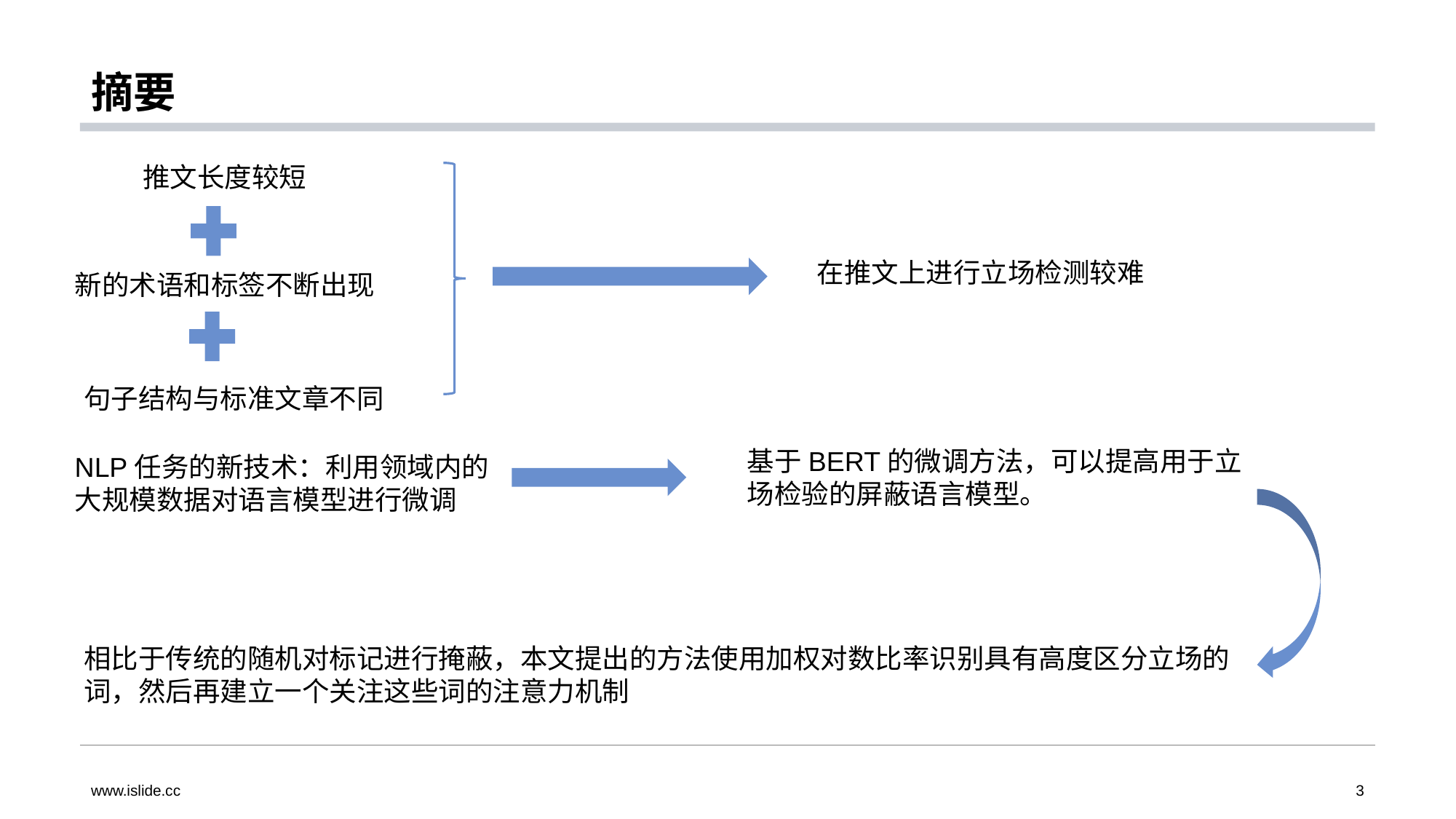

# 摘要
推文长度较短

在推文上进行立场检测较难

新的术语和标签不断出现

句子结构与标准文章不同
基于BERT的微调方法，可以提高用于立场检验的屏蔽语言模型。
NLP任务的新技术：利用领域内的大规模数据对语言模型进行微调

相比于传统的随机对标记进行掩蔽，本文提出的方法使用加权对数比率识别具有高度区分立场的词，然后再建立一个关注这些词的注意力机制
www.islide.cc
3